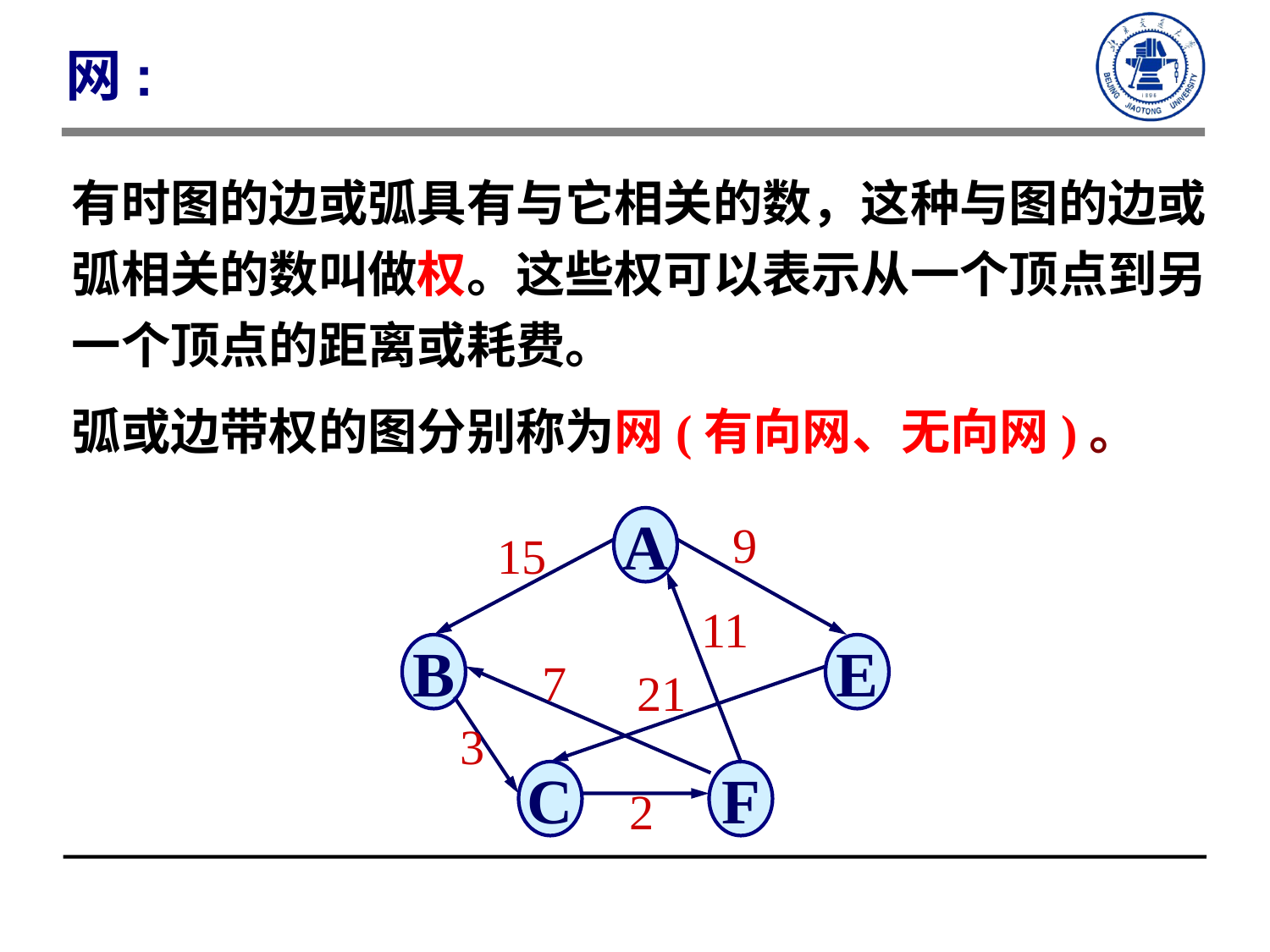

网:
有时图的边或弧具有与它相关的数，这种与图的边或弧相关的数叫做权。这些权可以表示从一个顶点到另一个顶点的距离或耗费。
弧或边带权的图分别称为网(有向网、无向网)。
A
9
15

11
B
E
7
21

3
C
F
2